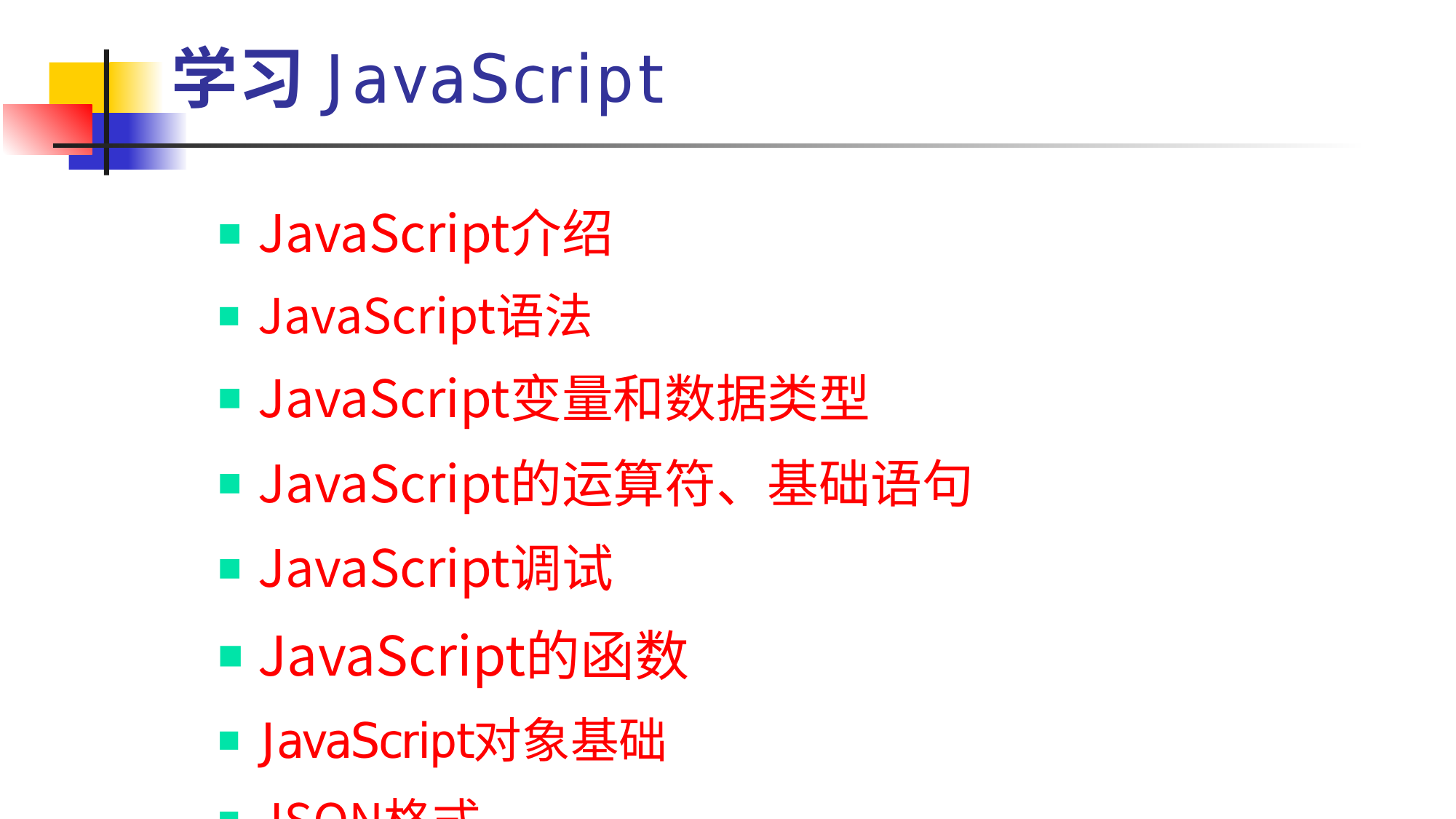

学习JavaScript
JavaScript介绍
JavaScript语法
JavaScript变量和数据类型
JavaScript的运算符、基础语句
JavaScript调试
JavaScript的函数
JavaScript对象基础
JSON格式